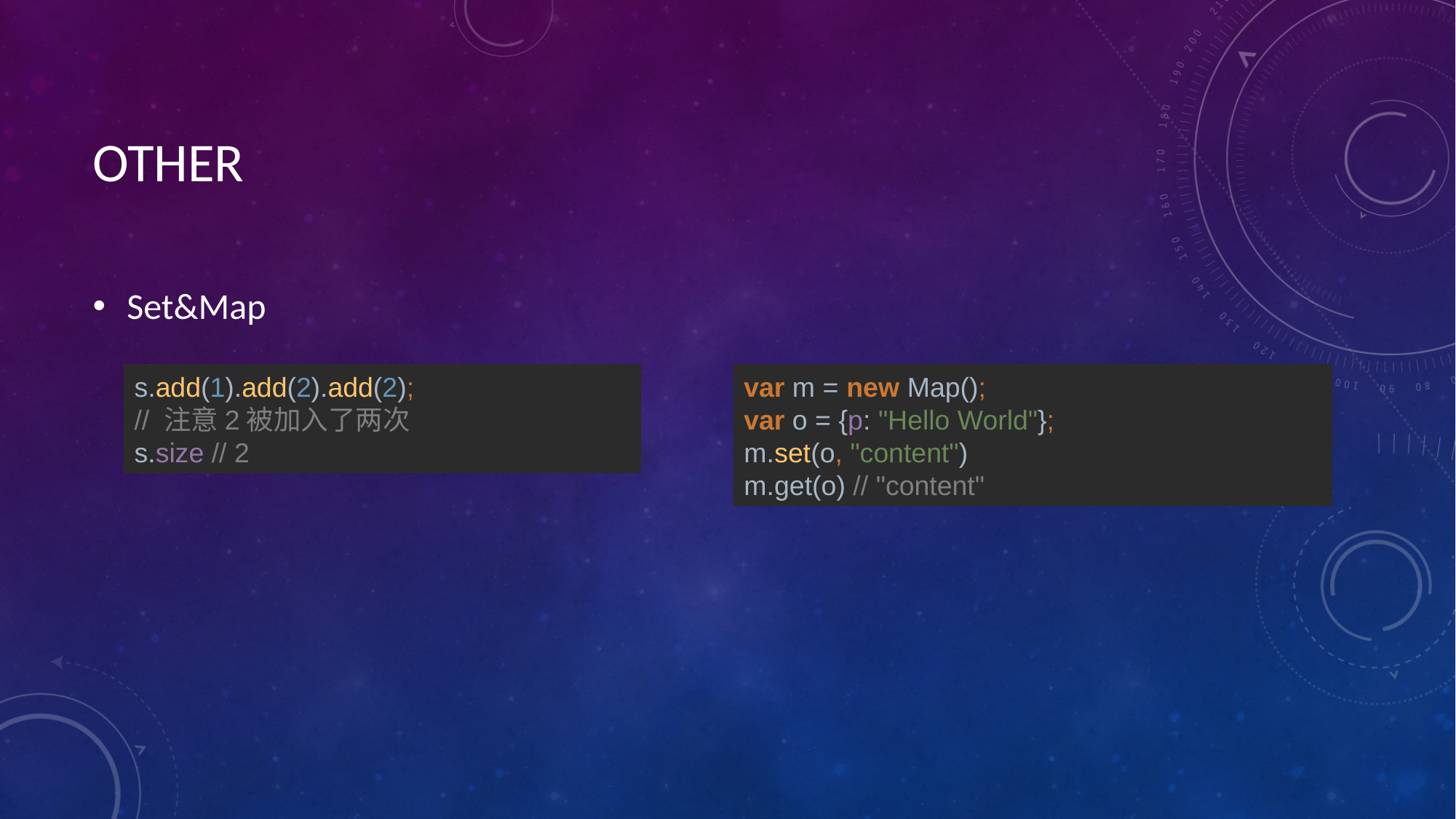

# Other
Set&Map
s.add(1).add(2).add(2);
// 注意2被加入了两次
s.size // 2
var m = new Map();
var o = {p: "Hello World"};
m.set(o, "content")
m.get(o) // "content"